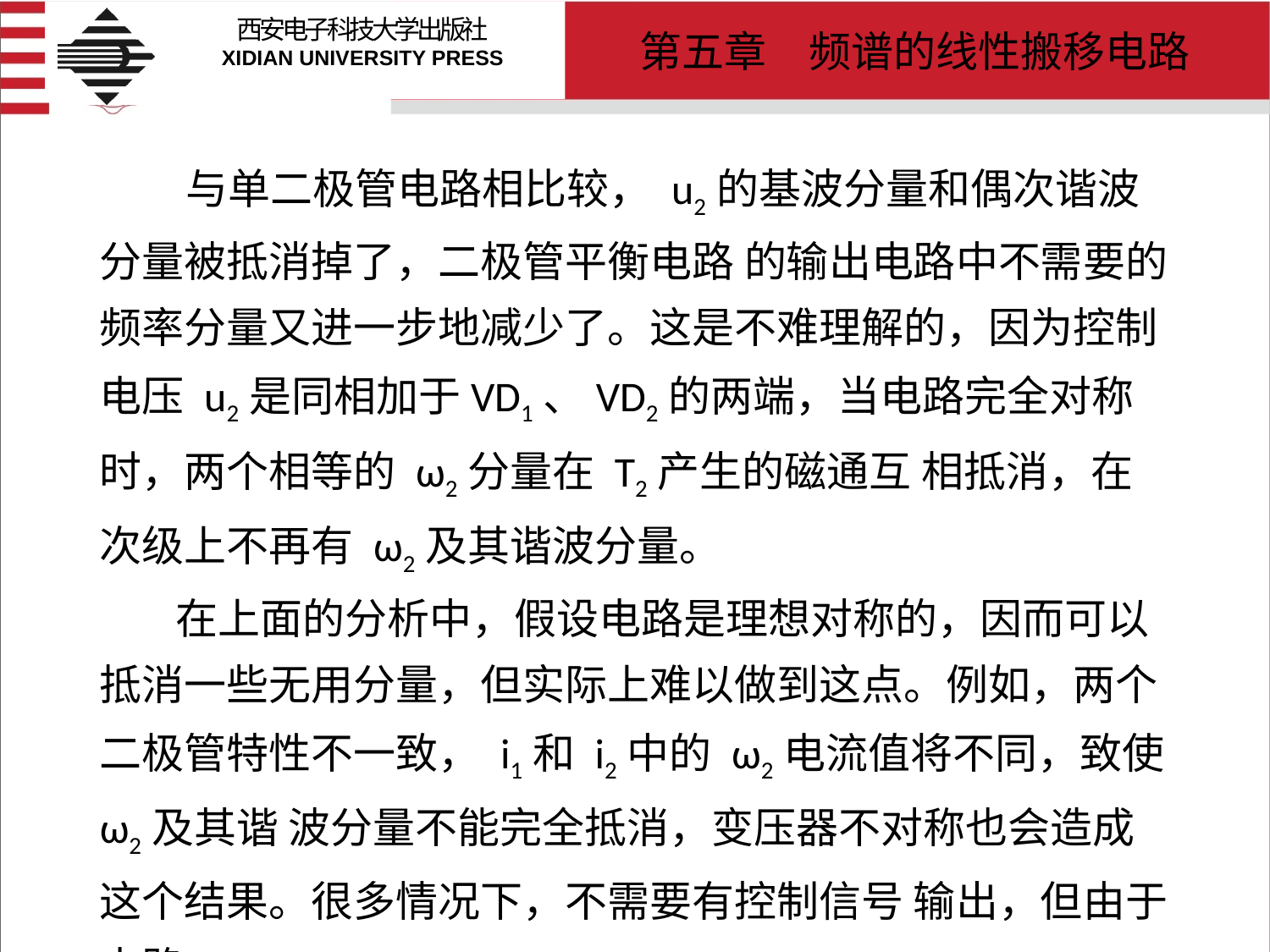

# 与单二极管电路相比较， u2的基波分量和偶次谐波分量被抵消掉了，二极管平衡电路 的输出电路中不需要的频率分量又进一步地减少了。这是不难理解的，因为控制电压 u2是同相加于VD1、VD2的两端，当电路完全对称时，两个相等的 ω2分量在 T2产生的磁通互 相抵消，在次级上不再有 ω2及其谐波分量。 在上面的分析中，假设电路是理想对称的，因而可以抵消一些无用分量，但实际上难以做到这点。例如，两个二极管特性不一致， i1和 i2中的 ω2电流值将不同，致使 ω2及其谐 波分量不能完全抵消，变压器不对称也会造成这个结果。很多情况下，不需要有控制信号 输出，但由于电路